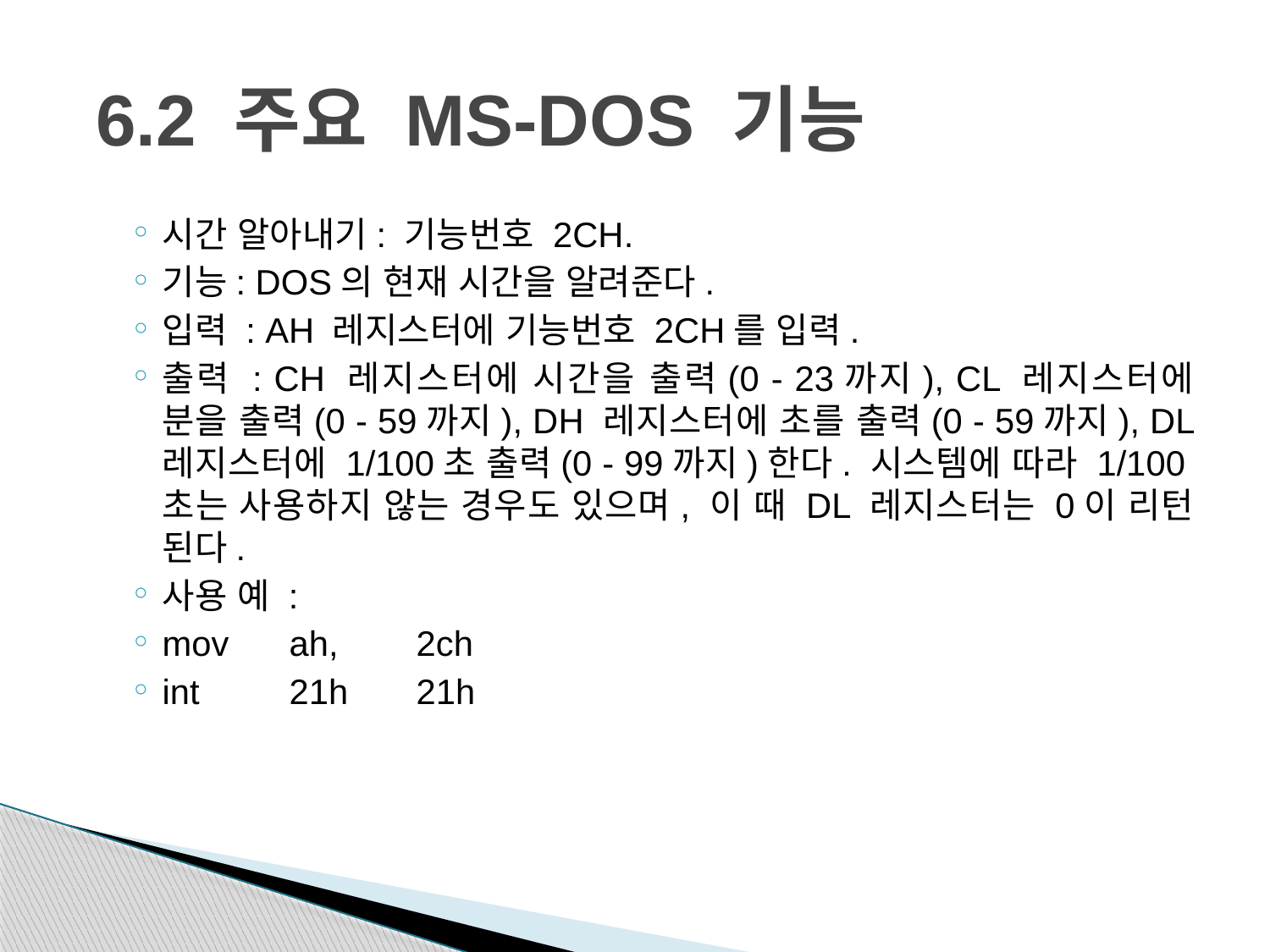

# 6.2 주요 MS-DOS 기능
시간 알아내기: 기능번호 2CH.
기능: DOS의 현재 시간을 알려준다.
입력 : AH 레지스터에 기능번호 2CH를 입력.
출력 : CH 레지스터에 시간을 출력(0 - 23까지), CL 레지스터에 분을 출력(0 - 59까지), DH 레지스터에 초를 출력(0 - 59까지), DL 레지스터에 1/100초 출력(0 - 99까지)한다. 시스템에 따라 1/100초는 사용하지 않는 경우도 있으며, 이 때 DL 레지스터는 0이 리턴 된다.
사용 예 :
mov	ah, 	2ch
int	21h 	21h